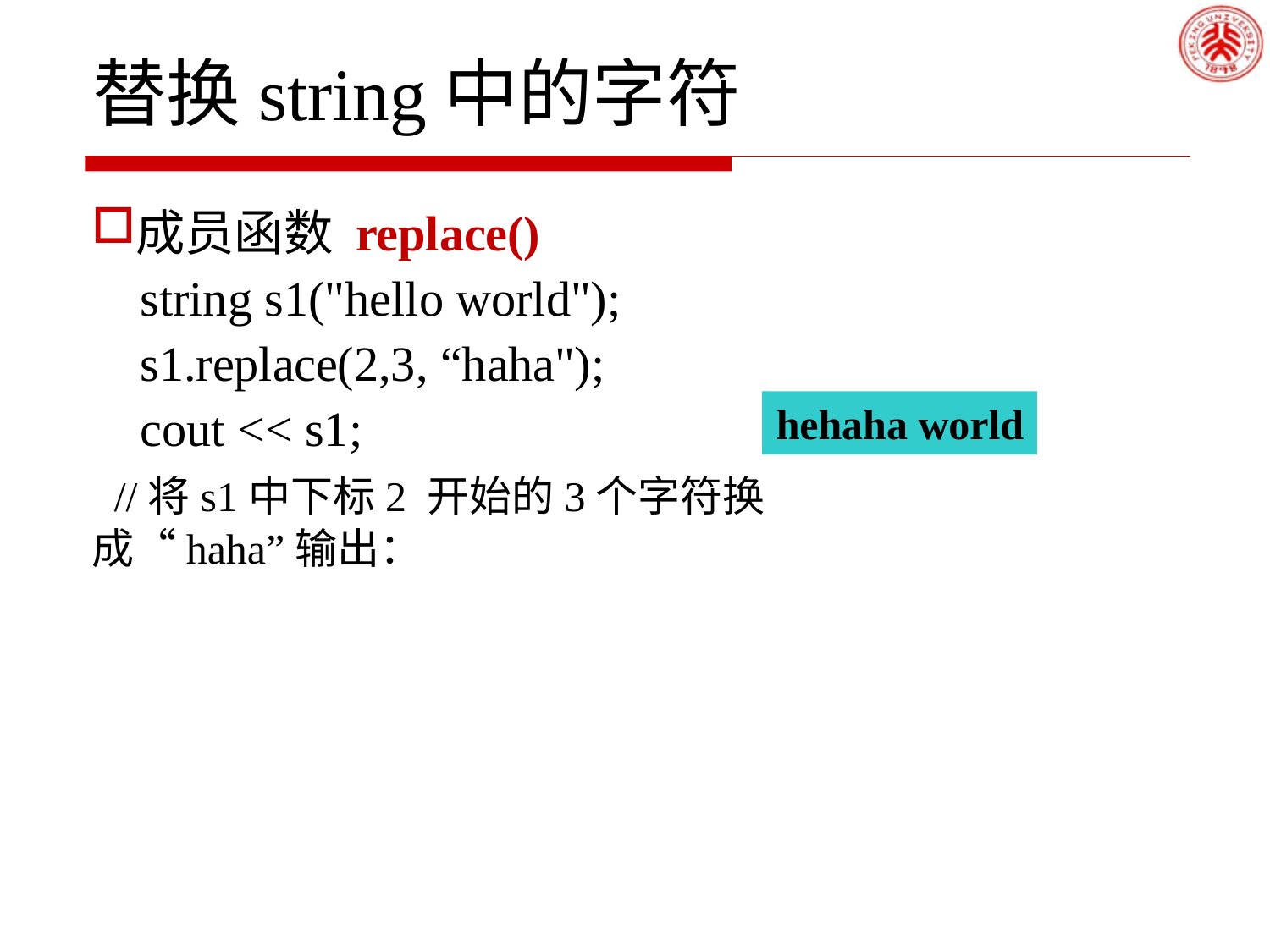

# 替换string中的字符
成员函数 replace()
    string s1("hello world");
    s1.replace(2,3, “haha");
    cout << s1;
  //将s1中下标2 开始的3个字符换成“haha”输出：
hehaha world